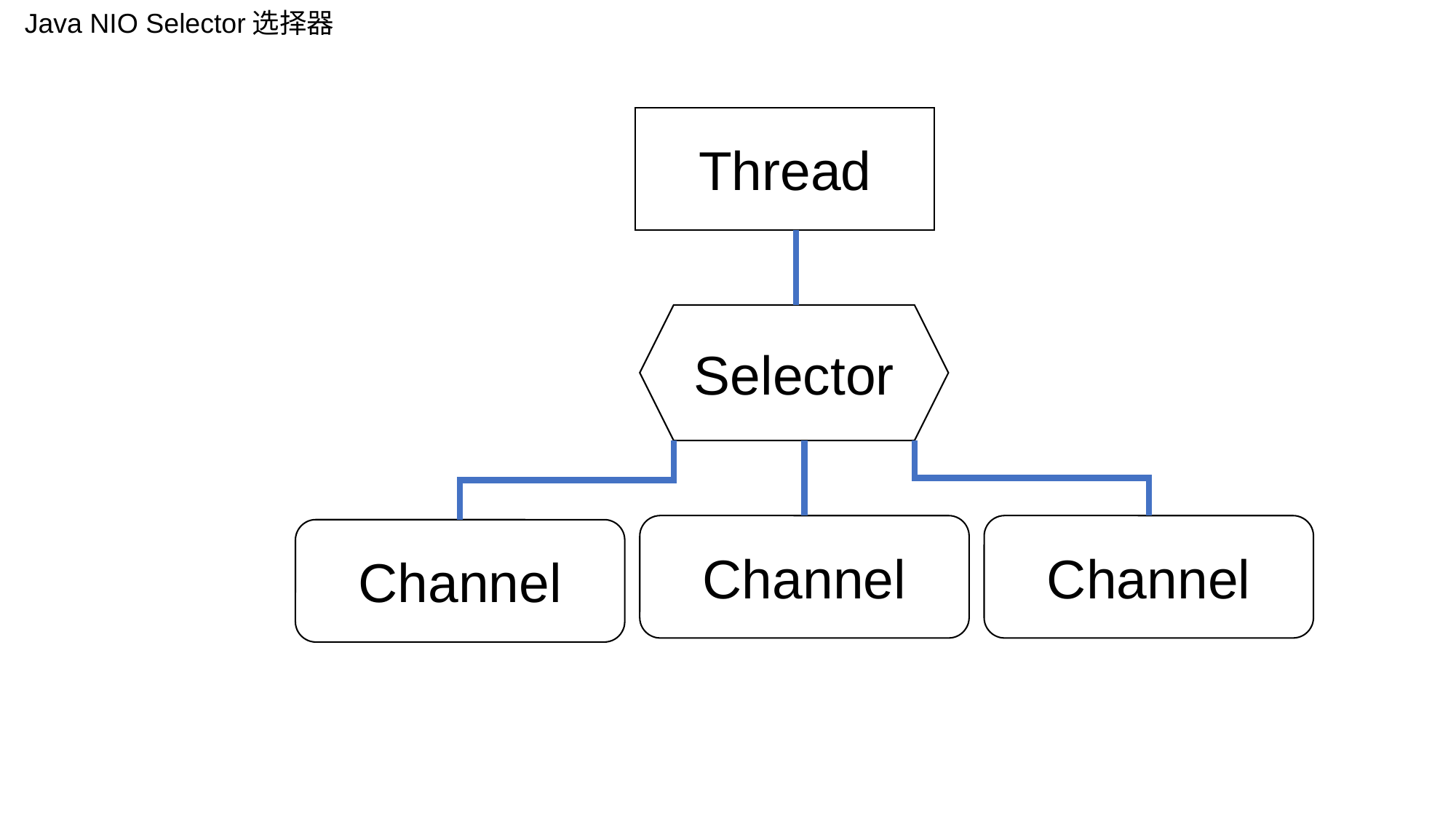

Java NIO Selector选择器
Thread
Selector
Channel
Channel
Channel